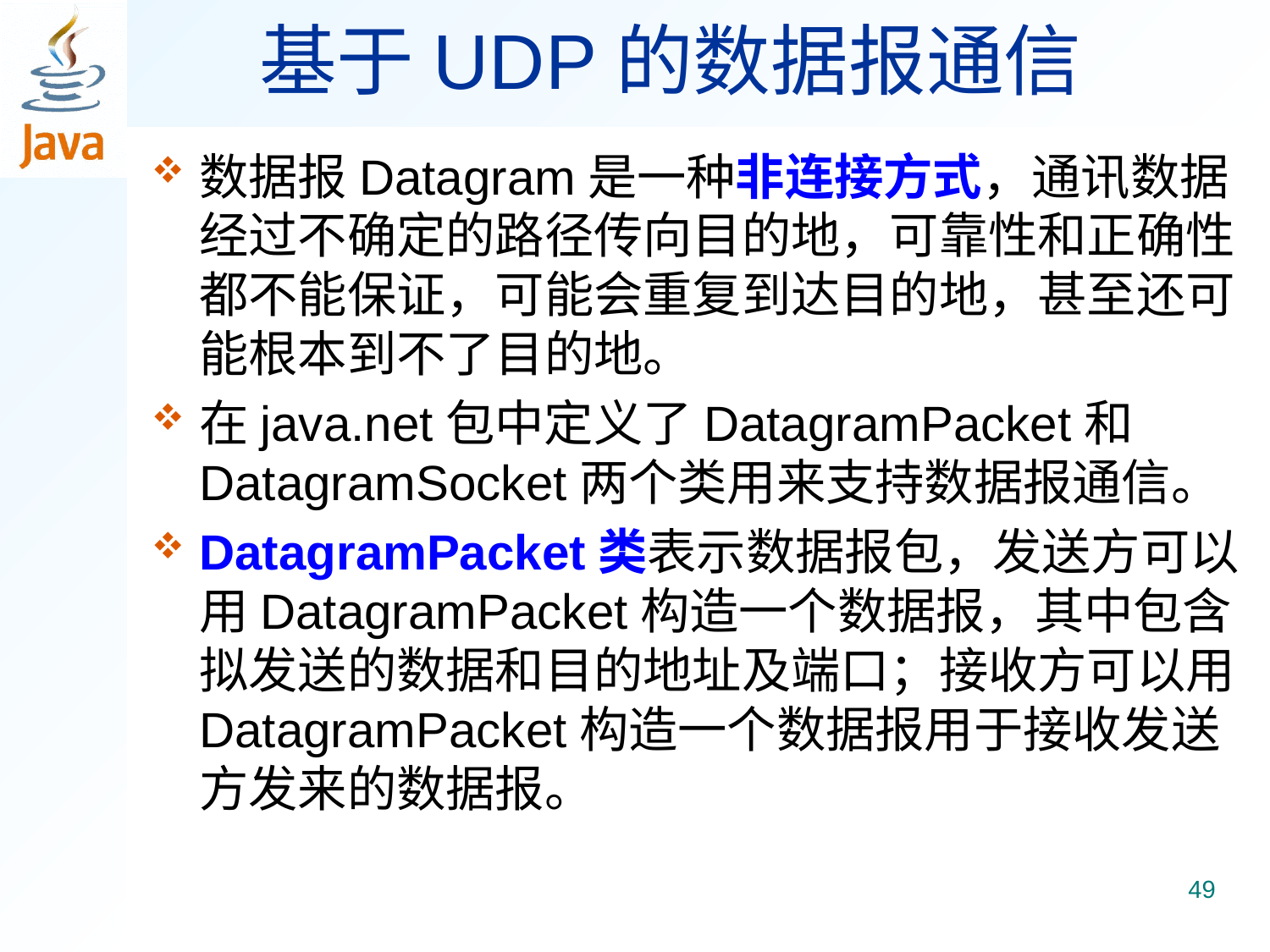

# 基于UDP的数据报通信
数据报Datagram是一种非连接方式，通讯数据经过不确定的路径传向目的地，可靠性和正确性都不能保证，可能会重复到达目的地，甚至还可能根本到不了目的地。
在java.net包中定义了DatagramPacket和DatagramSocket两个类用来支持数据报通信。
DatagramPacket类表示数据报包，发送方可以用DatagramPacket构造一个数据报，其中包含拟发送的数据和目的地址及端口；接收方可以用DatagramPacket构造一个数据报用于接收发送方发来的数据报。